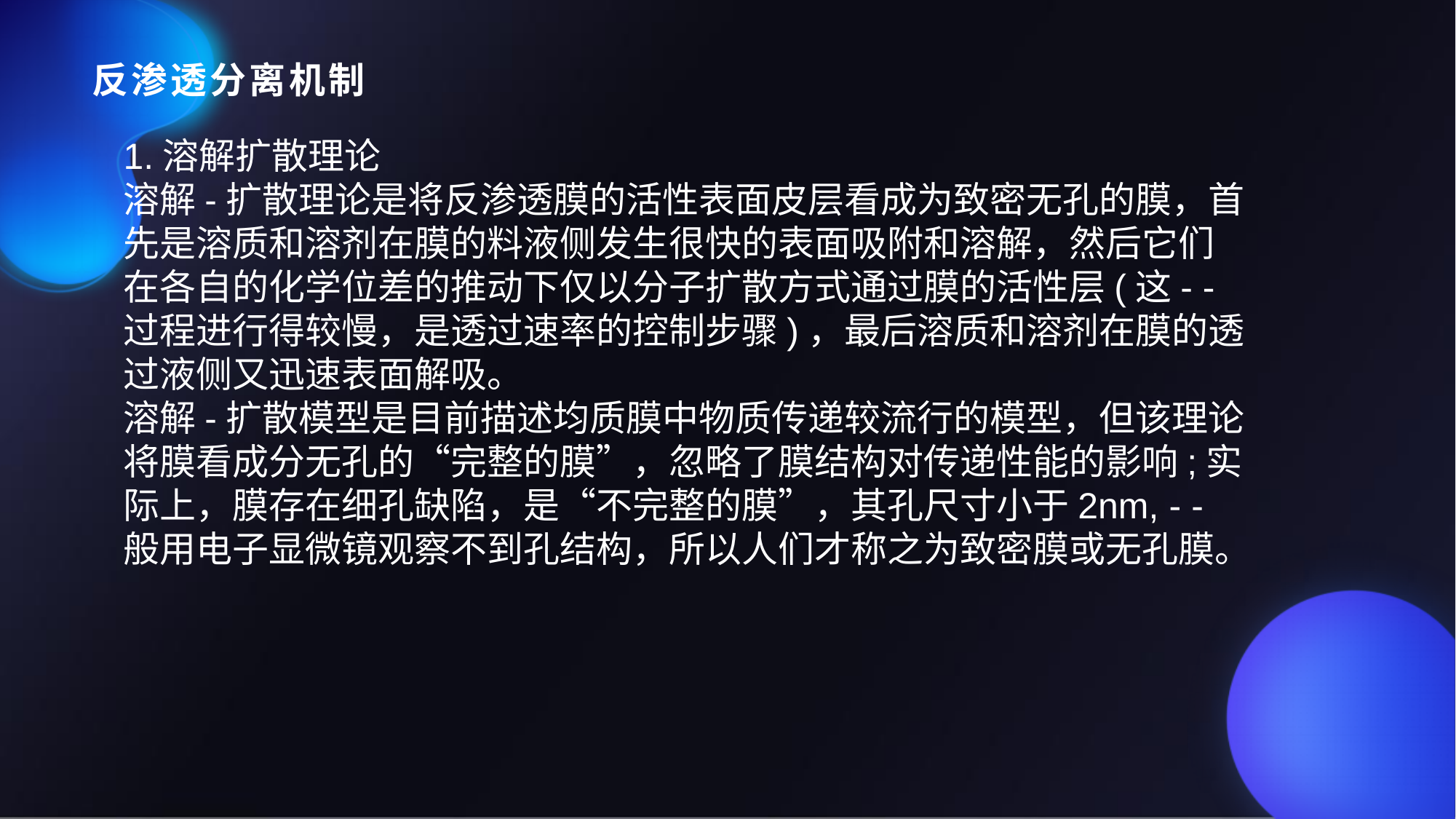

# 反渗透分离机制
1.溶解扩散理论
溶解-扩散理论是将反渗透膜的活性表面皮层看成为致密无孔的膜，首先是溶质和溶剂在膜的料液侧发生很快的表面吸附和溶解，然后它们在各自的化学位差的推动下仅以分子扩散方式通过膜的活性层(这- -过程进行得较慢，是透过速率的控制步骤)，最后溶质和溶剂在膜的透过液侧又迅速表面解吸。
溶解-扩散模型是目前描述均质膜中物质传递较流行的模型，但该理论将膜看成分无孔的“完整的膜”，忽略了膜结构对传递性能的影响;实际上，膜存在细孔缺陷，是“不完整的膜”，其孔尺寸小于2nm, - -般用电子显微镜观察不到孔结构，所以人们才称之为致密膜或无孔膜。